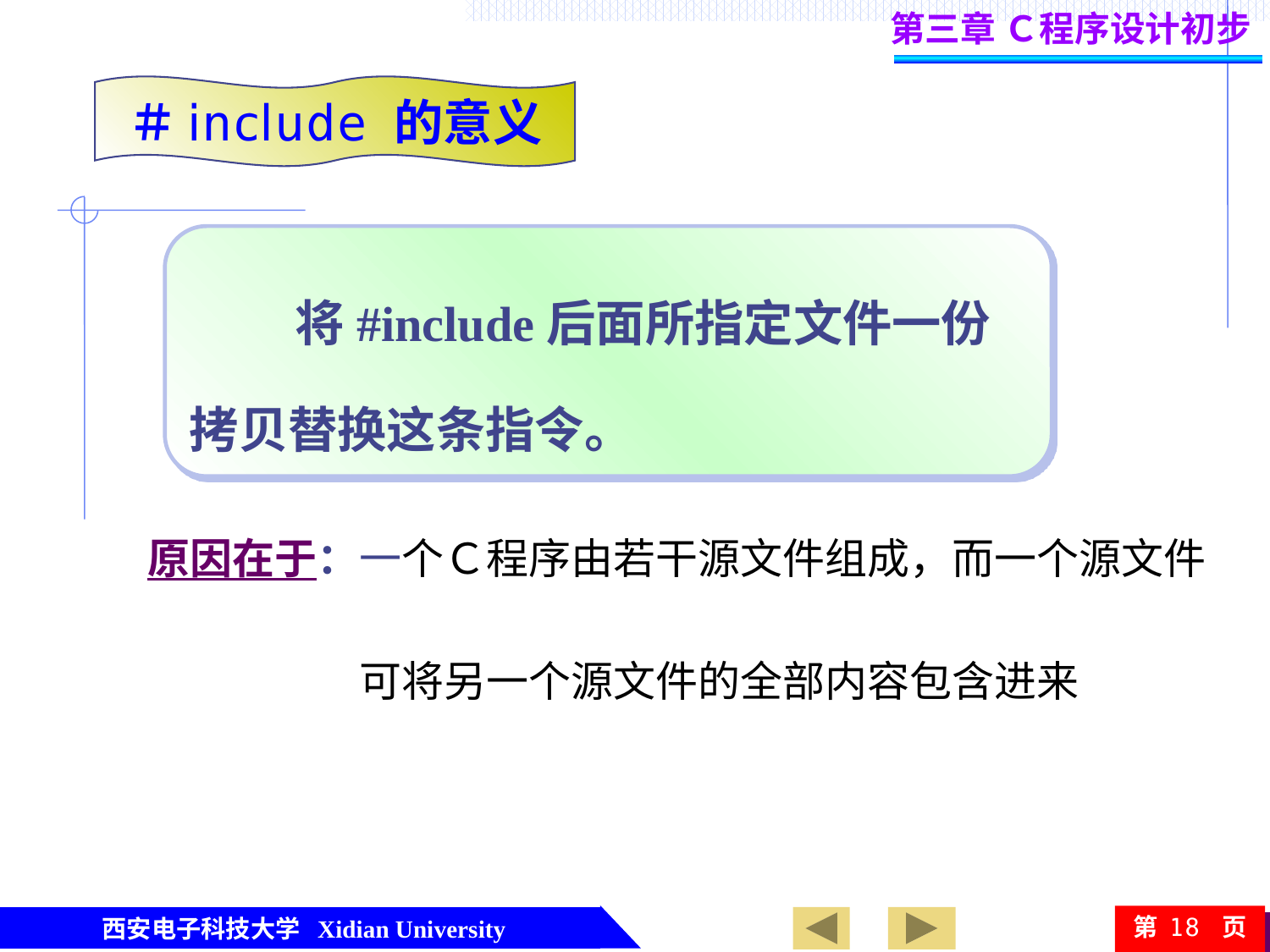

第三章 Ｃ程序设计初步

＃include 的意义
将#include后面所指定文件一份拷贝替换这条指令。
原因在于：一个Ｃ程序由若干源文件组成，而一个源文件
　　　　　可将另一个源文件的全部内容包含进来